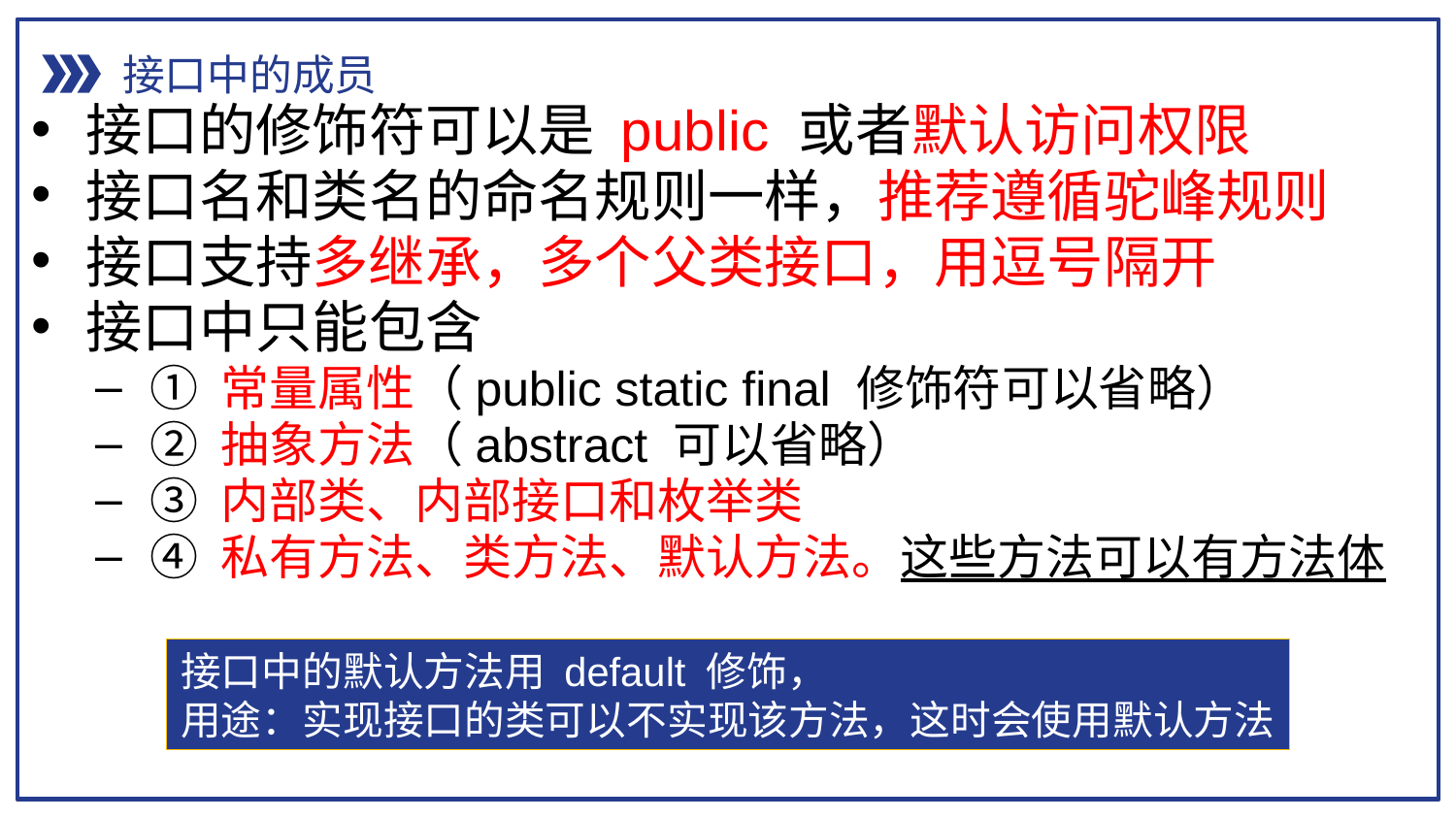

接口中的成员

接口的修饰符可以是 public 或者默认访问权限
接口名和类名的命名规则一样，推荐遵循驼峰规则
接口支持多继承，多个父类接口，用逗号隔开
接口中只能包含
① 常量属性（public static final 修饰符可以省略）
② 抽象方法（abstract 可以省略）
③ 内部类、内部接口和枚举类
④ 私有方法、类方法、默认方法。这些方法可以有方法体
接口中的默认方法用 default 修饰，
用途：实现接口的类可以不实现该方法，这时会使用默认方法